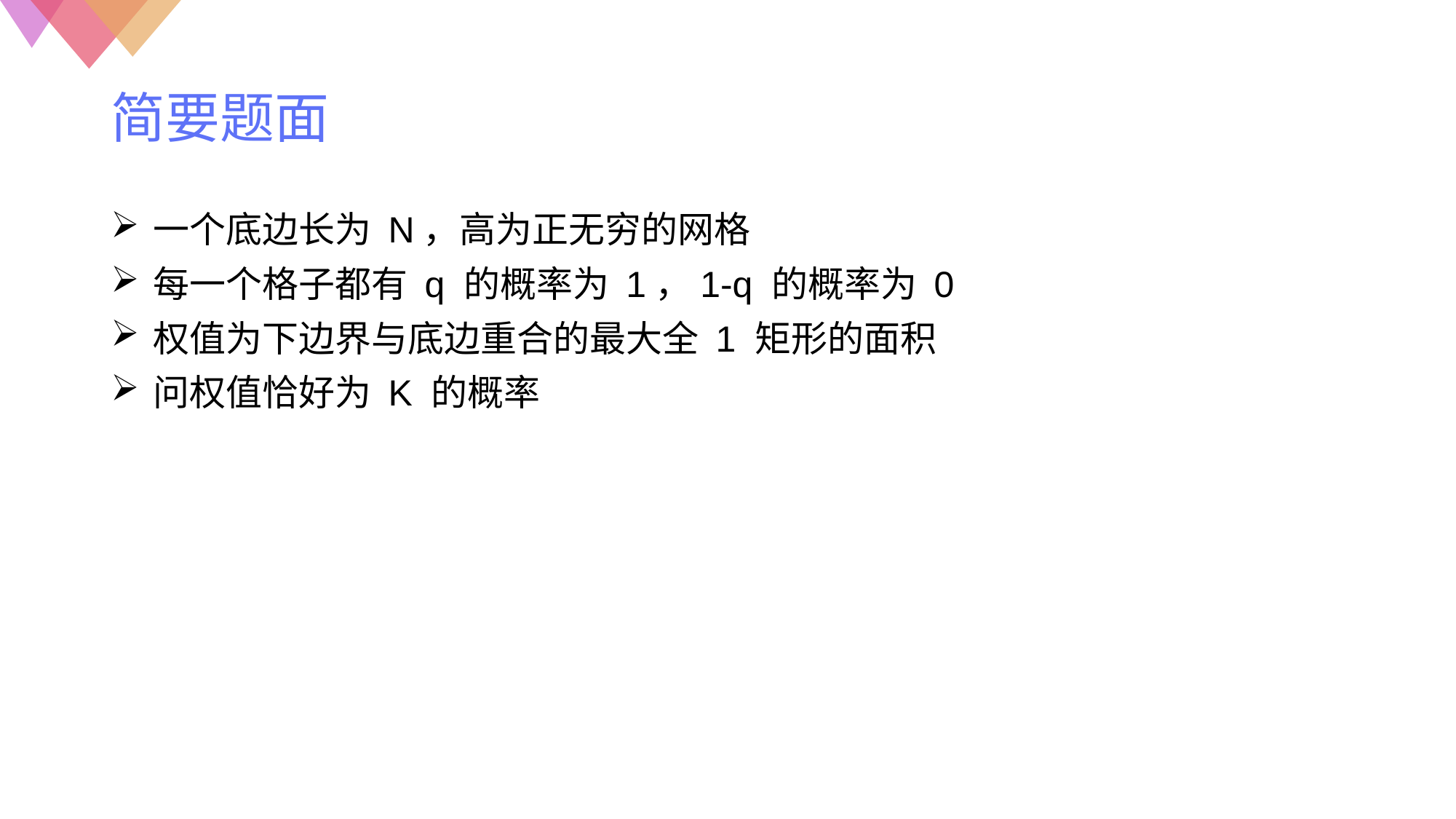

# 简要题面
一个底边长为 N，高为正无穷的网格
每一个格子都有 q 的概率为 1，1-q 的概率为 0
权值为下边界与底边重合的最大全 1 矩形的面积
问权值恰好为 K 的概率